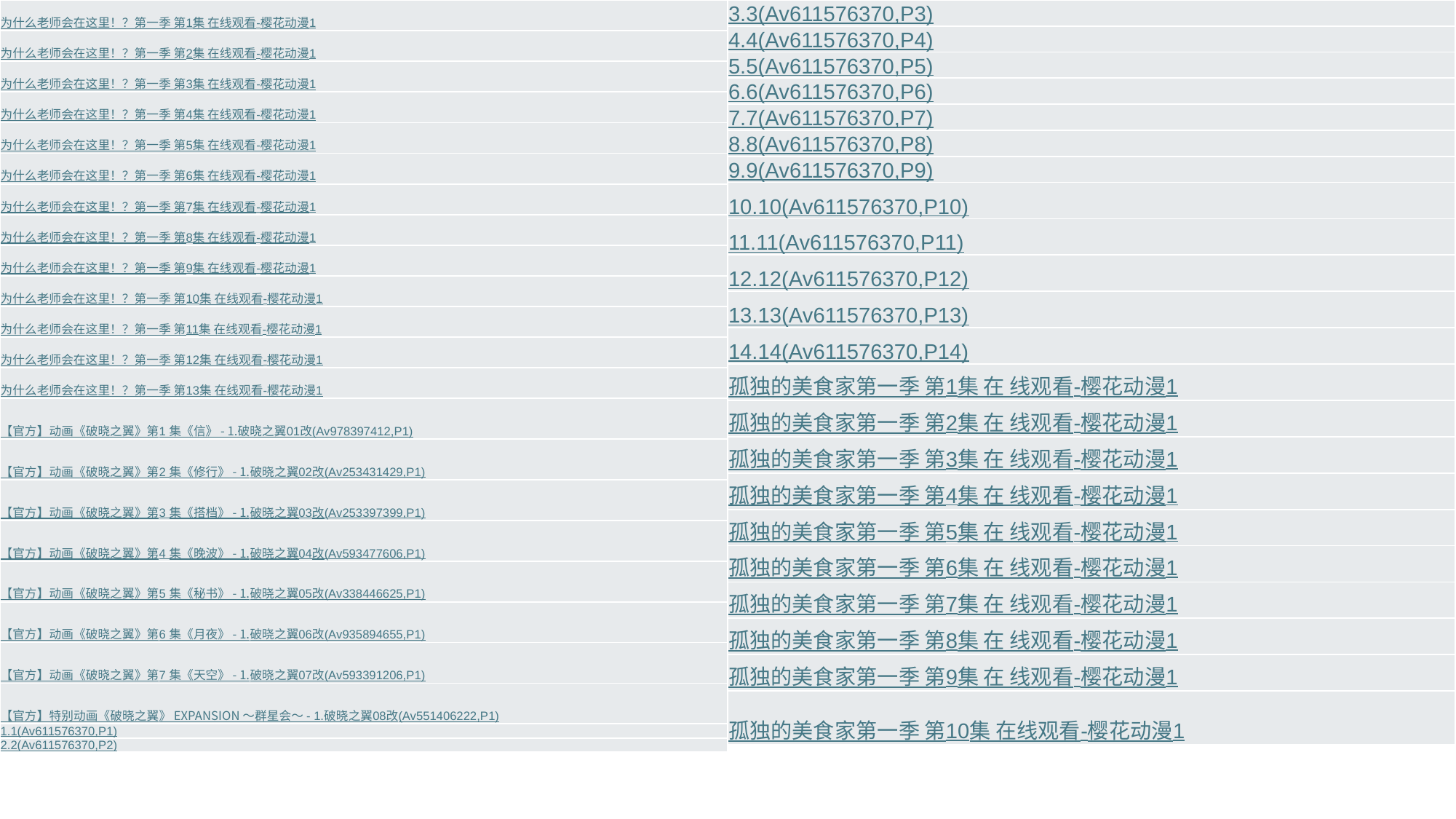

| 为什么老师会在这里！？第一季 第1集 在线观看-樱花动漫1 |
| --- |
| 为什么老师会在这里！？第一季 第2集 在线观看-樱花动漫1 |
| 为什么老师会在这里！？第一季 第3集 在线观看-樱花动漫1 |
| 为什么老师会在这里！？第一季 第4集 在线观看-樱花动漫1 |
| 为什么老师会在这里！？第一季 第5集 在线观看-樱花动漫1 |
| 为什么老师会在这里！？第一季 第6集 在线观看-樱花动漫1 |
| 为什么老师会在这里！？第一季 第7集 在线观看-樱花动漫1 |
| 为什么老师会在这里！？第一季 第8集 在线观看-樱花动漫1 |
| 为什么老师会在这里！？第一季 第9集 在线观看-樱花动漫1 |
| 为什么老师会在这里！？第一季 第10集 在线观看-樱花动漫1 |
| 为什么老师会在这里！？第一季 第11集 在线观看-樱花动漫1 |
| 为什么老师会在这里！？第一季 第12集 在线观看-樱花动漫1 |
| 为什么老师会在这里！？第一季 第13集 在线观看-樱花动漫1 |
| 【官方】动画《破晓之翼》第1 集《信》 - 1.破晓之翼01改(Av978397412,P1) |
| 【官方】动画《破晓之翼》第2 集《修行》 - 1.破晓之翼02改(Av253431429,P1) |
| 【官方】动画《破晓之翼》第3 集《搭档》 - 1.破晓之翼03改(Av253397399,P1) |
| 【官方】动画《破晓之翼》第4 集《晚波》 - 1.破晓之翼04改(Av593477606,P1) |
| 【官方】动画《破晓之翼》第5 集《秘书》 - 1.破晓之翼05改(Av338446625,P1) |
| 【官方】动画《破晓之翼》第6 集《月夜》 - 1.破晓之翼06改(Av935894655,P1) |
| 【官方】动画《破晓之翼》第7 集《天空》 - 1.破晓之翼07改(Av593391206,P1) |
| 【官方】特别动画《破晓之翼》 EXPANSION ～群星会～ - 1.破晓之翼08改(Av551406222,P1) |
| 1.1(Av611576370,P1) |
| 2.2(Av611576370,P2) |
| 3.3(Av611576370,P3) |
| --- |
| 4.4(Av611576370,P4) |
| 5.5(Av611576370,P5) |
| 6.6(Av611576370,P6) |
| 7.7(Av611576370,P7) |
| 8.8(Av611576370,P8) |
| 9.9(Av611576370,P9) |
| 10.10(Av611576370,P10) |
| 11.11(Av611576370,P11) |
| 12.12(Av611576370,P12) |
| 13.13(Av611576370,P13) |
| 14.14(Av611576370,P14) |
| 孤独的美食家第一季 第1集 在 线观看-樱花动漫1 |
| 孤独的美食家第一季 第2集 在 线观看-樱花动漫1 |
| 孤独的美食家第一季 第3集 在 线观看-樱花动漫1 |
| 孤独的美食家第一季 第4集 在 线观看-樱花动漫1 |
| 孤独的美食家第一季 第5集 在 线观看-樱花动漫1 |
| 孤独的美食家第一季 第6集 在 线观看-樱花动漫1 |
| 孤独的美食家第一季 第7集 在 线观看-樱花动漫1 |
| 孤独的美食家第一季 第8集 在 线观看-樱花动漫1 |
| 孤独的美食家第一季 第9集 在 线观看-樱花动漫1 |
| 孤独的美食家第一季 第10集 在线观看-樱花动漫1 |